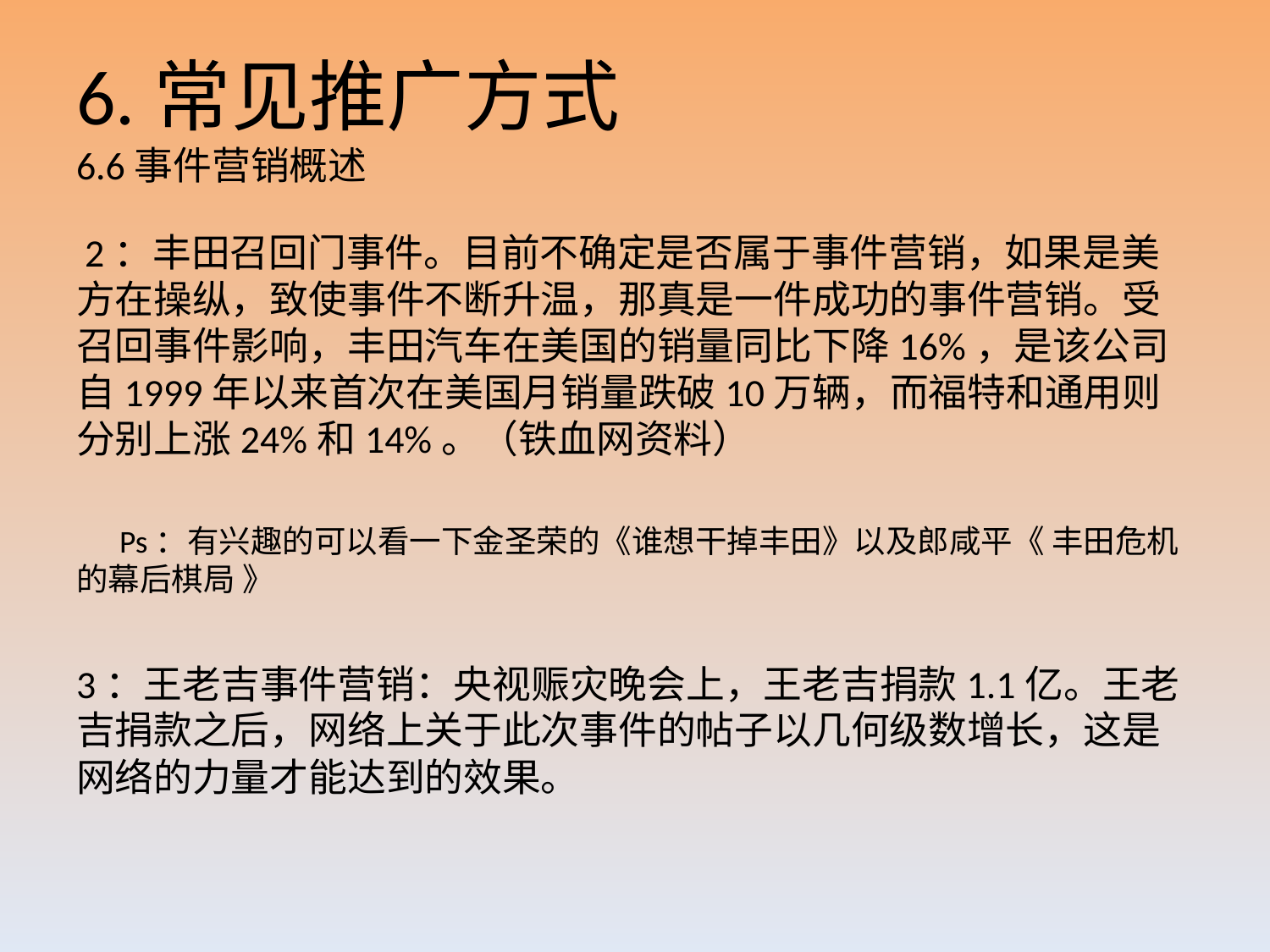

# 6.常见推广方式 6.6事件营销概述
 2：丰田召回门事件。目前不确定是否属于事件营销，如果是美方在操纵，致使事件不断升温，那真是一件成功的事件营销。受召回事件影响，丰田汽车在美国的销量同比下降16%，是该公司自1999年以来首次在美国月销量跌破10万辆，而福特和通用则分别上涨24%和14%。（铁血网资料）

      Ps：有兴趣的可以看一下金圣荣的《谁想干掉丰田》以及郎咸平《 丰田危机的幕后棋局 》

3：王老吉事件营销：央视赈灾晚会上，王老吉捐款1.1亿。王老吉捐款之后，网络上关于此次事件的帖子以几何级数增长，这是网络的力量才能达到的效果。